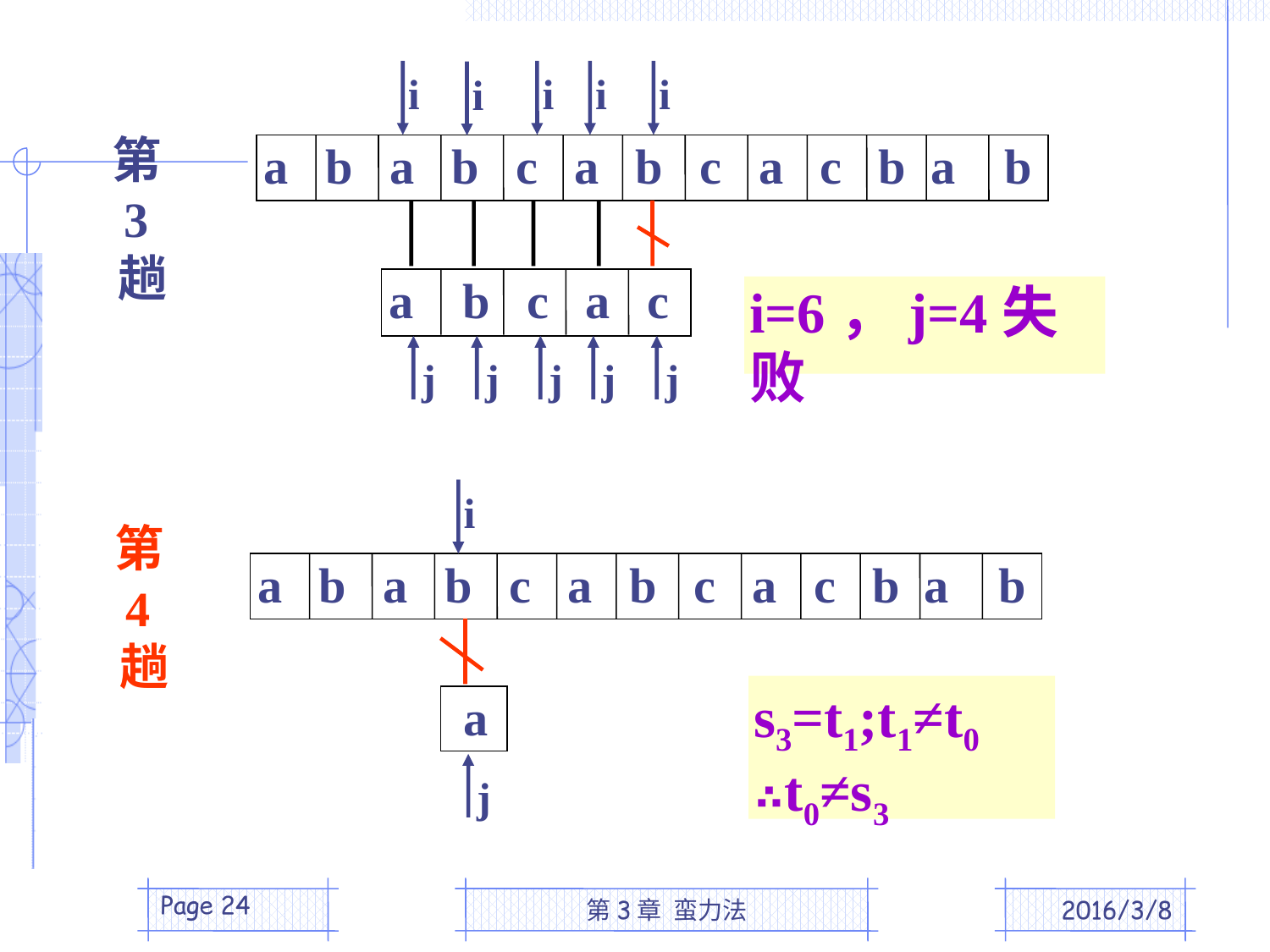

i

j

i

j

i

j

i

i

j
第3趟
a   b   a   b   c   a   b   c   a   c   b  a    b

a    b   c   a   c

i=6，j=4失败

j

i
第4趟
a   b   a   b   c   a   b   c   a   c   b  a    b

s3=t1;t1≠t0
∴t0≠s3
a

j
Page 24
第3章  蛮力法
2016/3/8